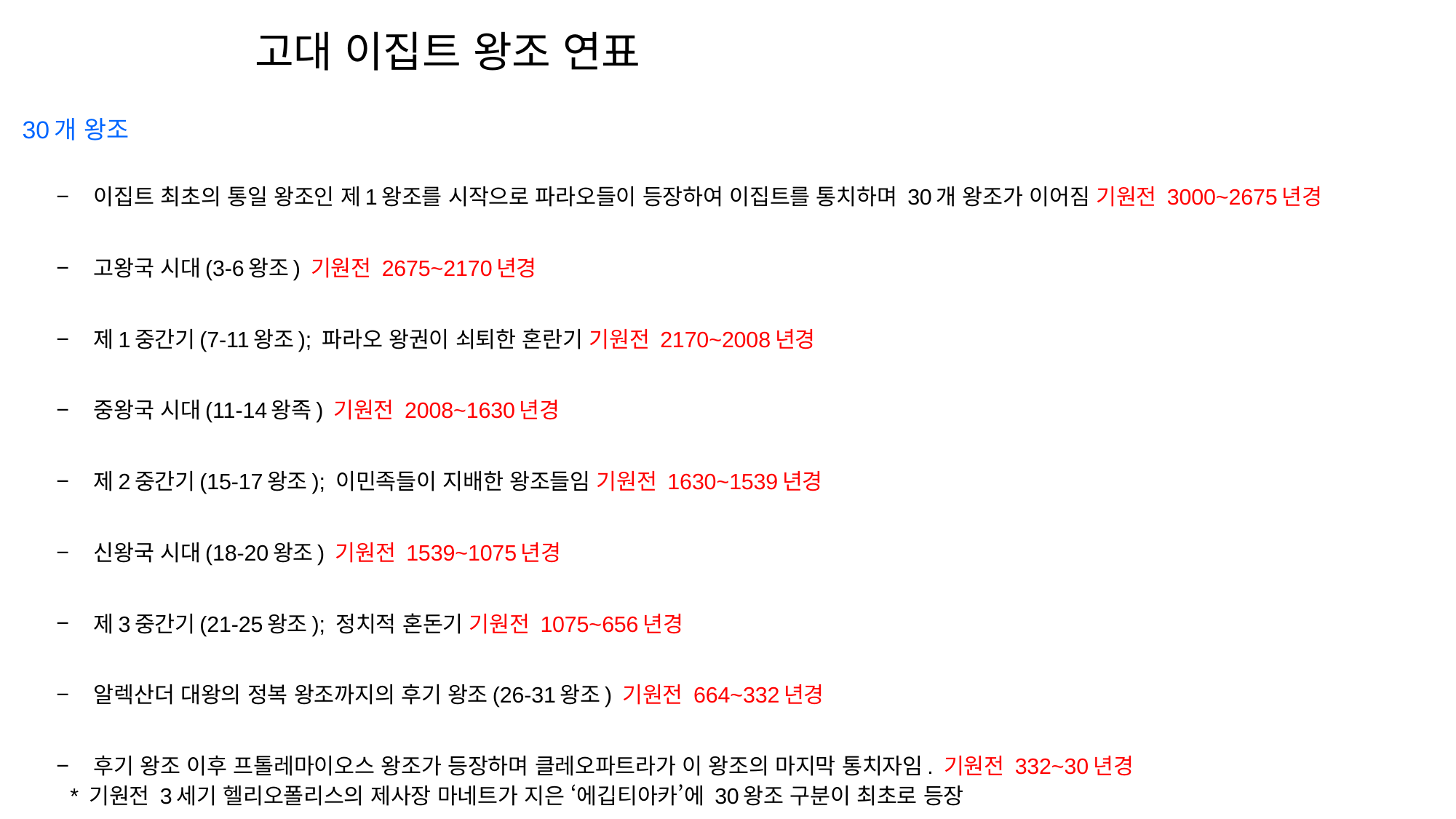

고대 이집트 왕조 연표
30개 왕조

이집트 최초의 통일 왕조인 제1왕조를 시작으로 파라오들이 등장하여 이집트를 통치하며 30개 왕조가 이어짐 기원전 3000~2675년경

고왕국 시대(3-6왕조) 기원전 2675~2170년경

제1중간기(7-11왕조); 파라오 왕권이 쇠퇴한 혼란기 기원전 2170~2008년경

중왕국 시대(11-14왕족) 기원전 2008~1630년경

제2중간기(15-17왕조); 이민족들이 지배한 왕조들임 기원전 1630~1539년경

신왕국 시대(18-20왕조) 기원전 1539~1075년경

제3중간기(21-25왕조); 정치적 혼돈기 기원전 1075~656년경

알렉산더 대왕의 정복 왕조까지의 후기 왕조(26-31왕조) 기원전 664~332년경

후기 왕조 이후 프톨레마이오스 왕조가 등장하며 클레오파트라가 이 왕조의 마지막 통치자임. 기원전 332~30년경
* 기원전 3세기 헬리오폴리스의 제사장 마네트가 지은 ‘에깁티아카’에 30왕조 구분이 최초로 등장